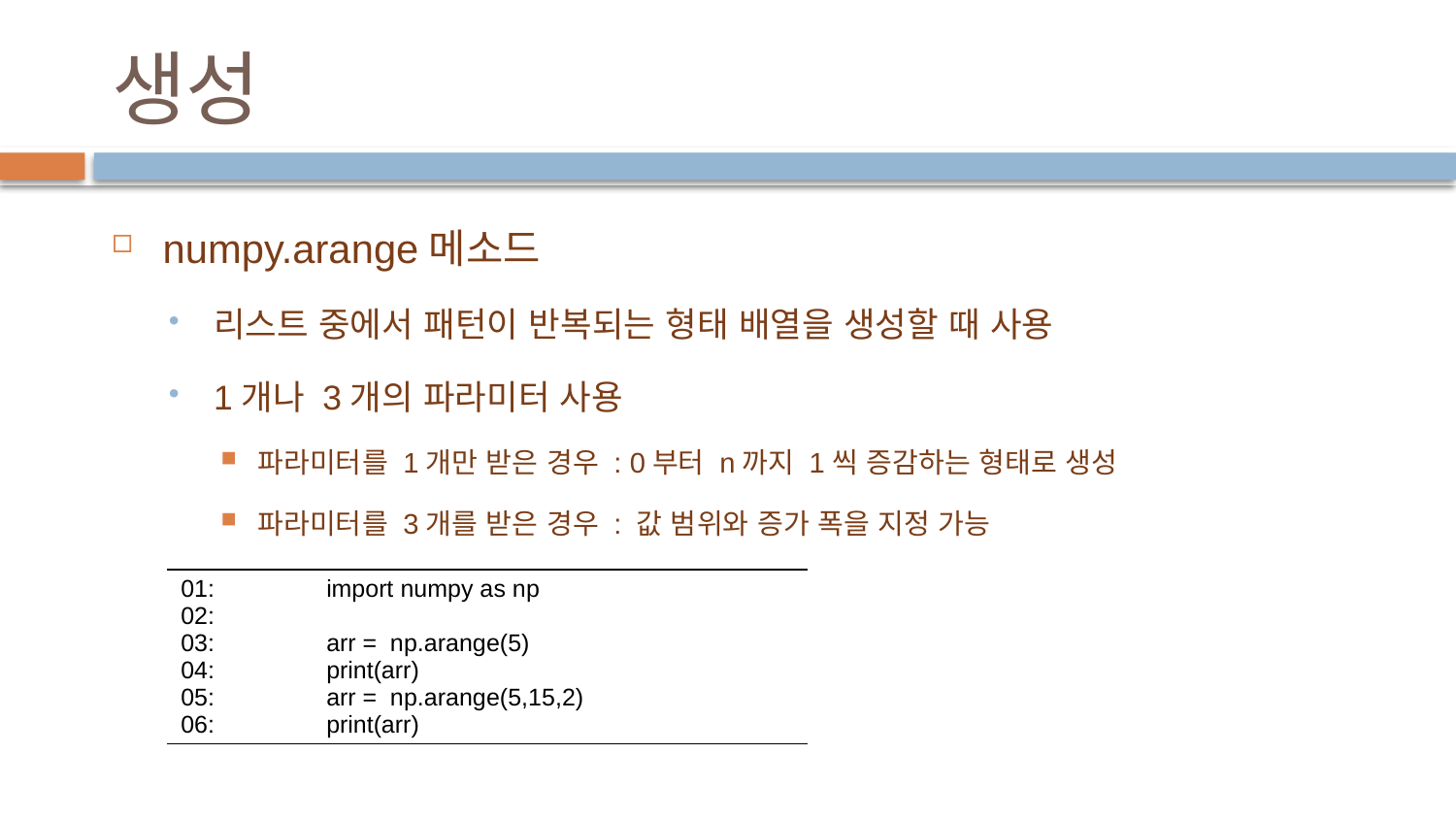

# 생성
numpy.arange메소드
리스트 중에서 패턴이 반복되는 형태 배열을 생성할 때 사용
1개나 3개의 파라미터 사용
파라미터를 1개만 받은 경우 : 0부터 n까지 1씩 증감하는 형태로 생성
파라미터를 3개를 받은 경우 : 값 범위와 증가 폭을 지정 가능
| 01: import numpy as np 02: 03: arr = np.arange(5) 04: print(arr) 05: arr = np.arange(5,15,2) 06: print(arr) |
| --- |